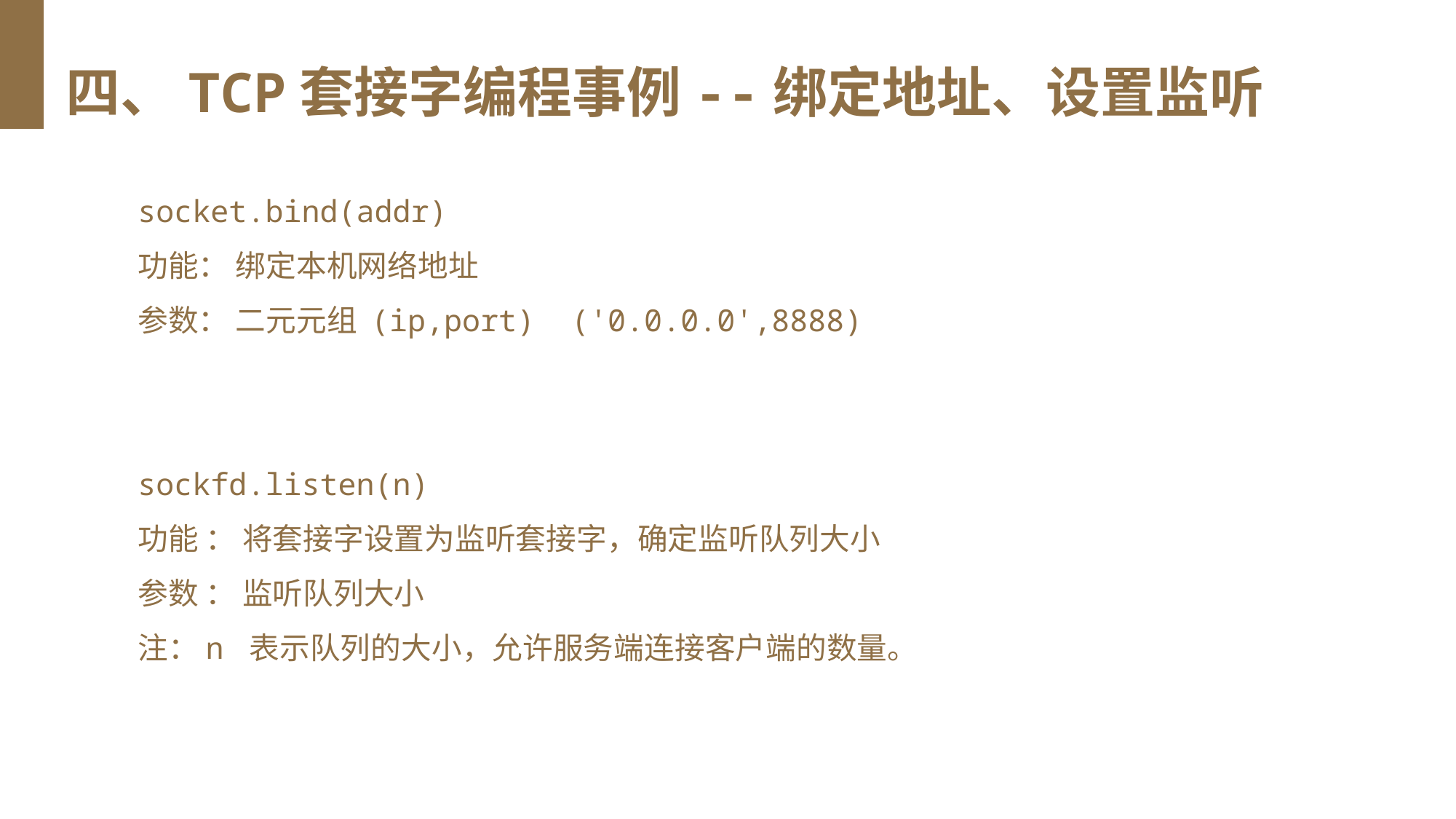

四、TCP套接字编程事例--绑定地址、设置监听
socket.bind(addr)
功能： 绑定本机网络地址
参数： 二元元组 (ip,port)  ('0.0.0.0',8888)

sockfd.listen(n)
功能 ： 将套接字设置为监听套接字，确定监听队列大小
参数 ： 监听队列大小
注：n 表示队列的大小，允许服务端连接客户端的数量。